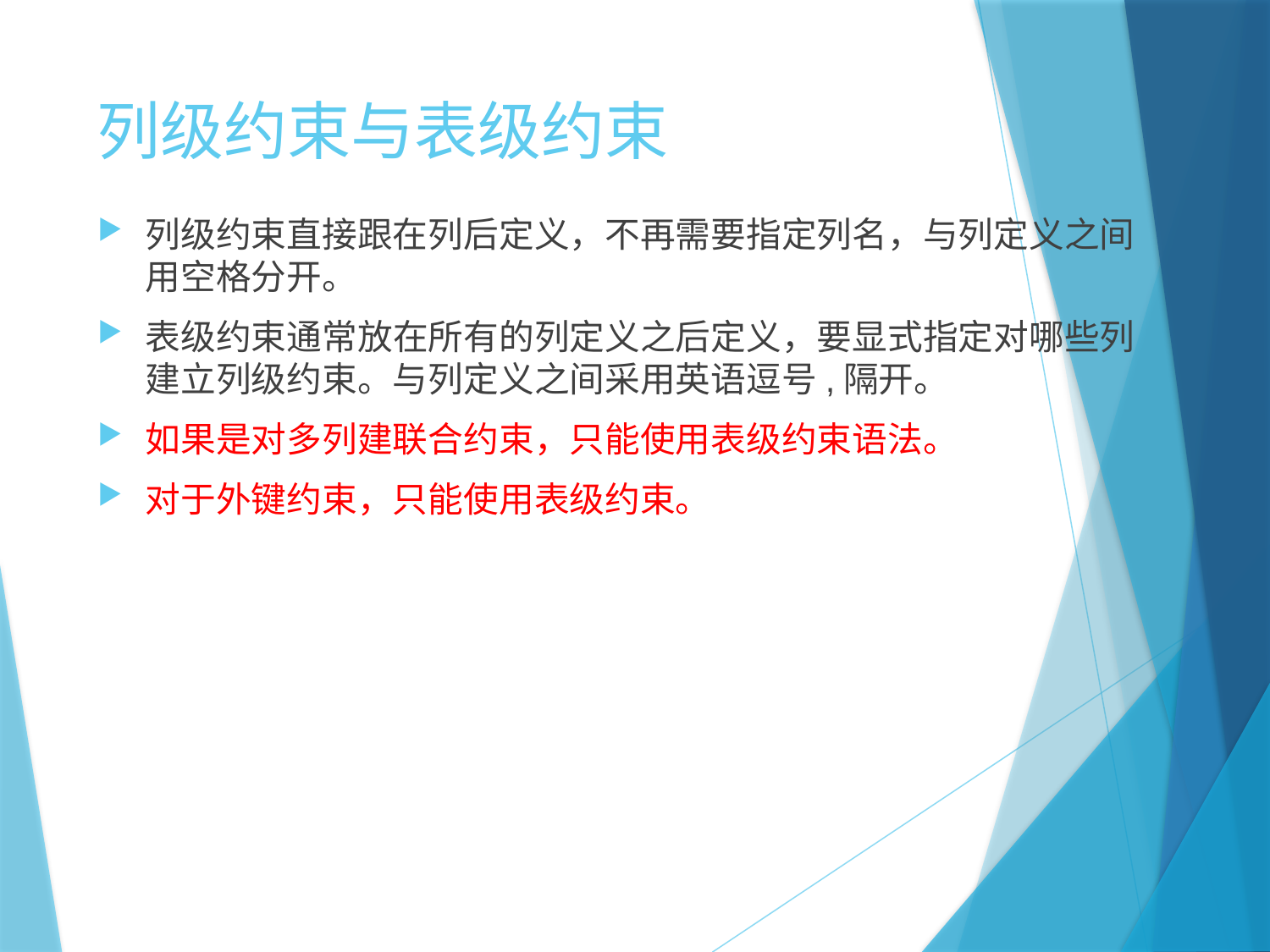

# 列级约束与表级约束
列级约束直接跟在列后定义，不再需要指定列名，与列定义之间用空格分开。
表级约束通常放在所有的列定义之后定义，要显式指定对哪些列建立列级约束。与列定义之间采用英语逗号,隔开。
如果是对多列建联合约束，只能使用表级约束语法。
对于外键约束，只能使用表级约束。